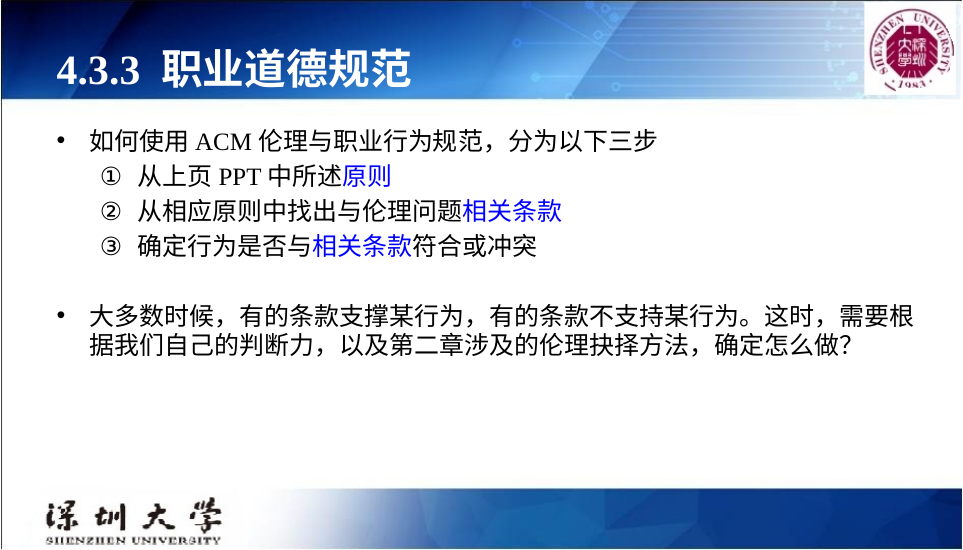

# 4.3.3 职业道德规范
如何使用ACM伦理与职业行为规范，分为以下三步
从上页PPT中所述原则
从相应原则中找出与伦理问题相关条款
确定行为是否与相关条款符合或冲突

大多数时候，有的条款支撑某行为，有的条款不支持某行为。这时，需要根据我们自己的判断力，以及第二章涉及的伦理抉择方法，确定怎么做？

38